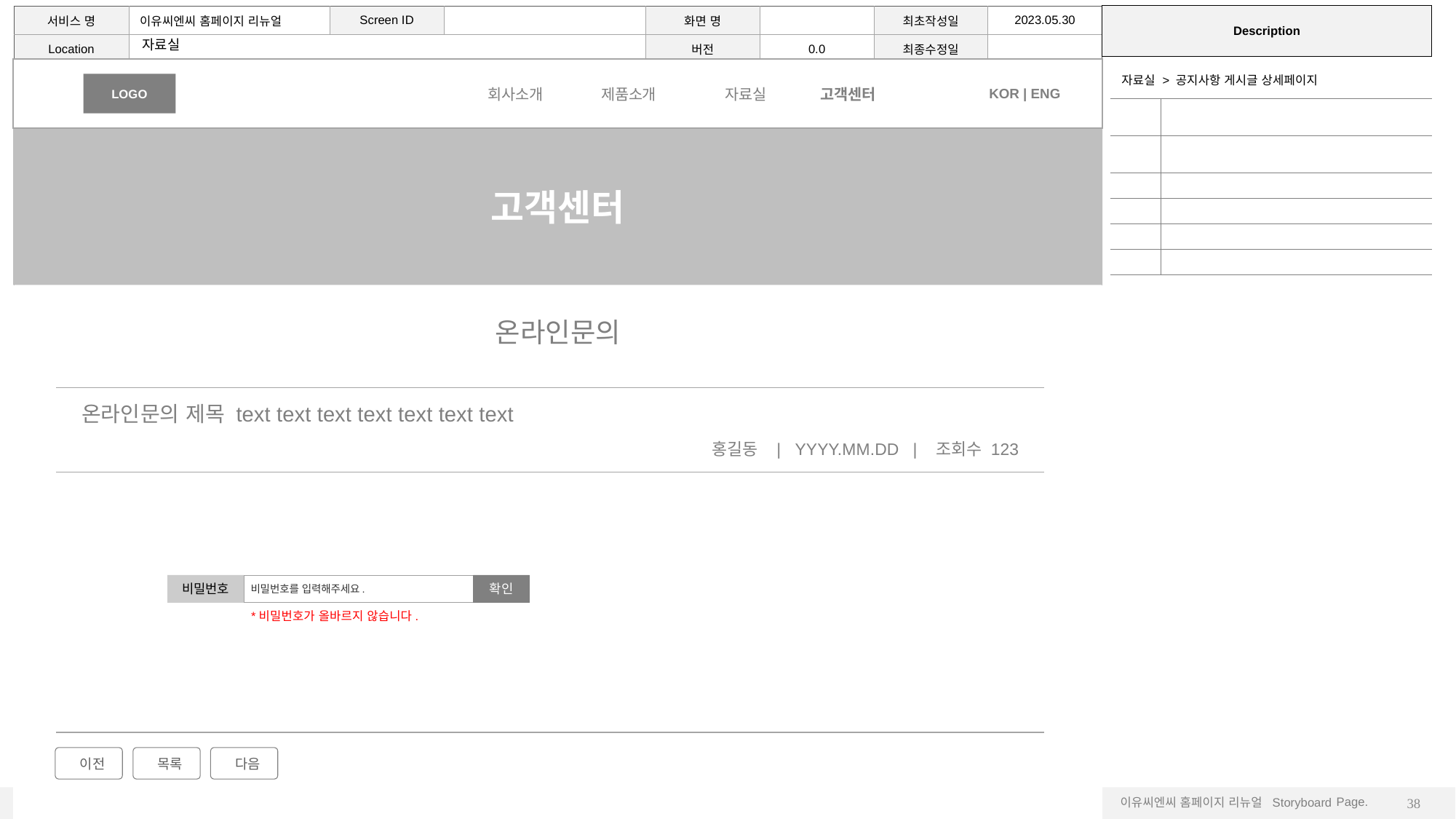

자료실

LOGO
회사소개
제품소개
자료실
고객센터
KOR | ENG
| 자료실 > 공지사항 게시글 상세페이지 |  |
| --- | --- |
|  |  |
|  |  |
|  |  |
|  |  |
|  |  |
|  |  |
고객센터
W
온라인문의
온라인문의 제목 text text text text text text text
홍길동   |   YYYY.MM.DD   |   조회수 123
비밀번호를 입력해주세요.
비밀번호
확인
*비밀번호가 올바르지 않습니다.
  이전
  목록
  다음
38
Footer